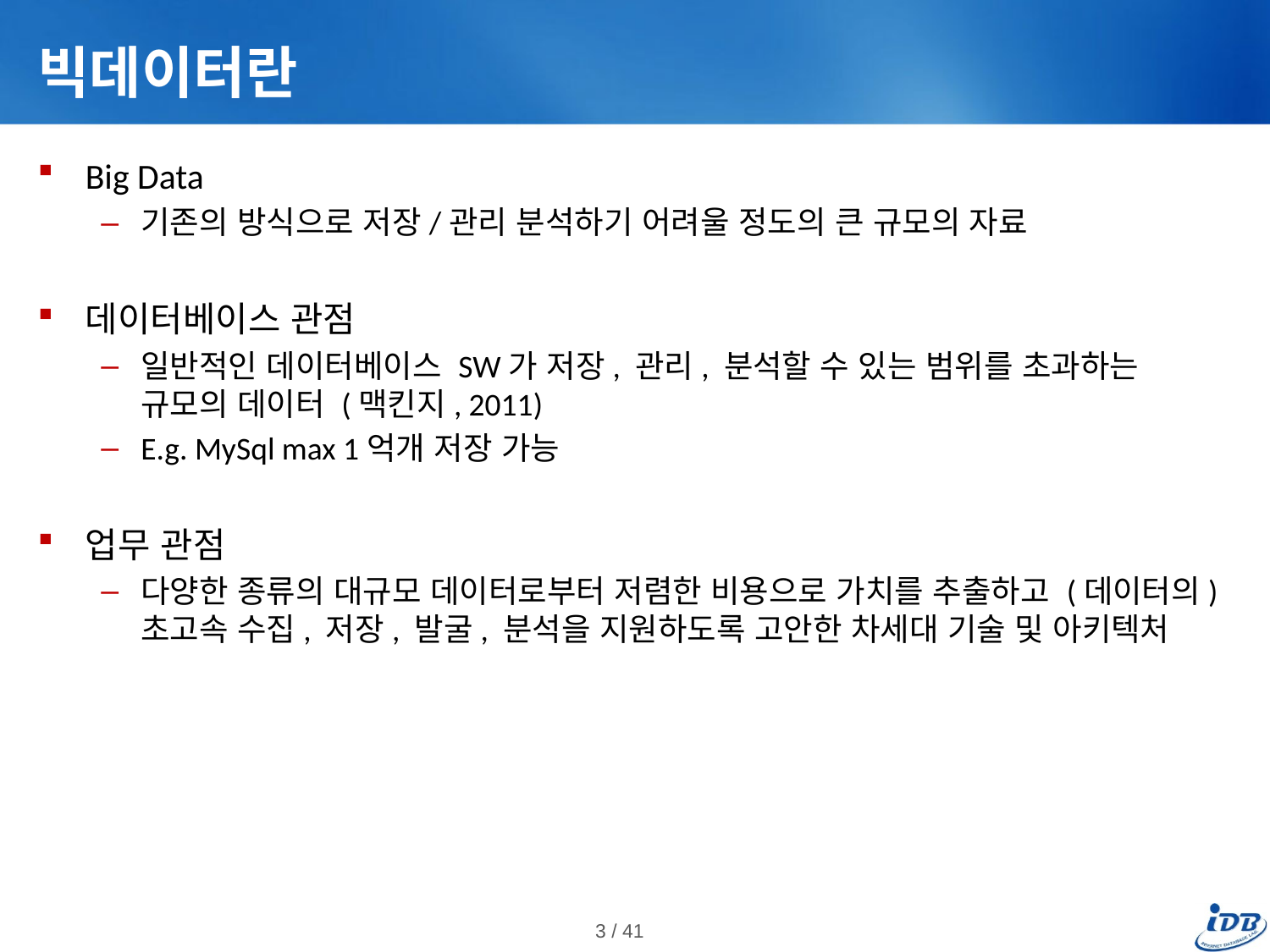

# 빅데이터란
Big Data
기존의 방식으로 저장/관리 분석하기 어려울 정도의 큰 규모의 자료

데이터베이스 관점
일반적인 데이터베이스 SW가 저장, 관리, 분석할 수 있는 범위를 초과하는 규모의 데이터 (맥킨지, 2011)
E.g. MySql max 1억개 저장 가능

업무 관점
다양한 종류의 대규모 데이터로부터 저렴한 비용으로 가치를 추출하고 (데이터의) 초고속 수집, 저장, 발굴, 분석을 지원하도록 고안한 차세대 기술 및 아키텍처